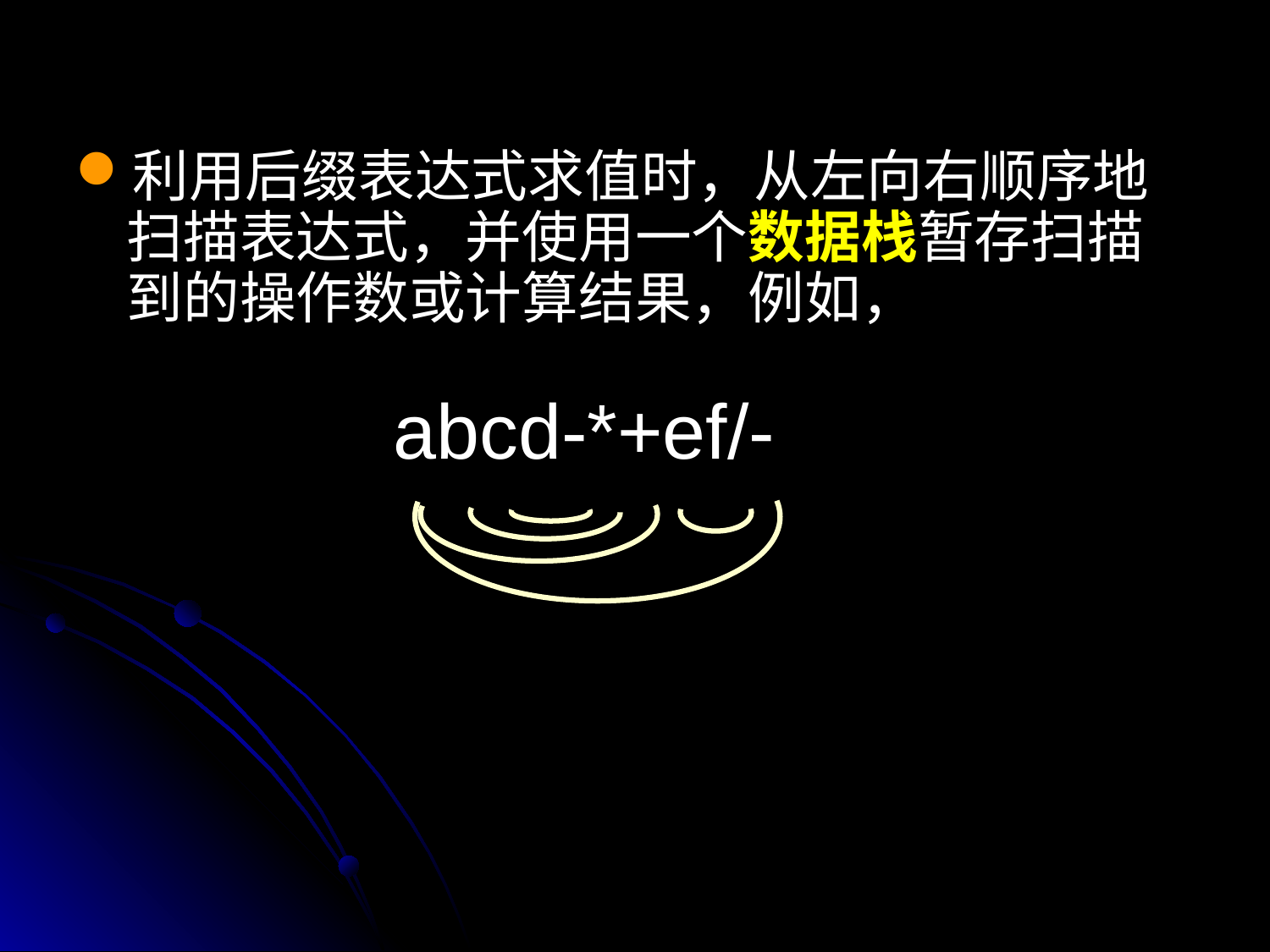

利用后缀表达式求值时，从左向右顺序地扫描表达式，并使用一个数据栈暂存扫描到的操作数或计算结果，例如，
abcd-*+ef/-